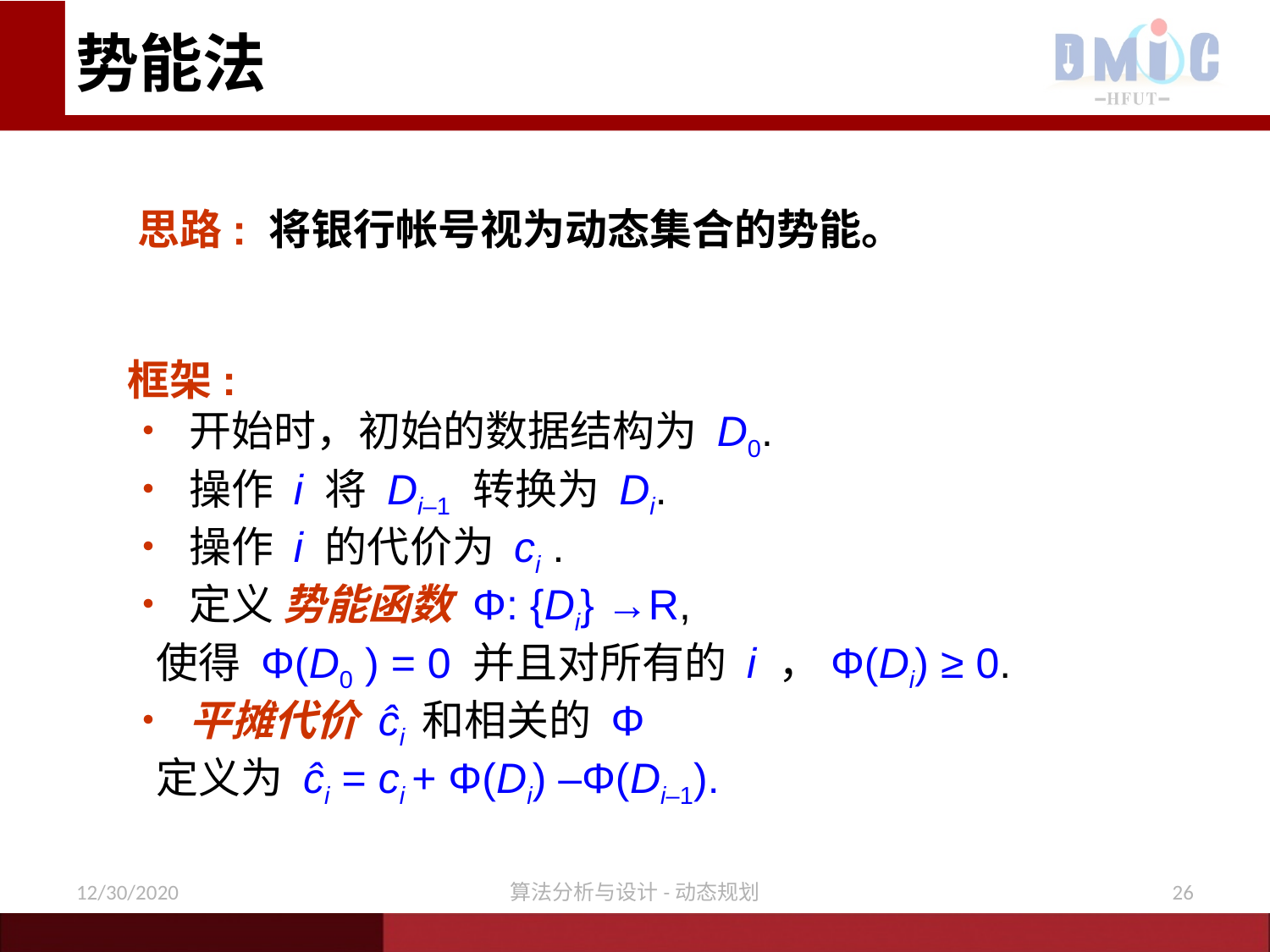

势能法
思路: 将银行帐号视为动态集合的势能。
框架:
• 开始时，初始的数据结构为 D0.
• 操作 i 将 Di–1 转换为 Di.
• 操作 i 的代价为 ci .
• 定义 势能函数 Φ: {Di} →R,
  使得 Φ(D0 ) = 0 并且对所有的 i ，Φ(Di) ≥ 0.
• 平摊代价 ĉi 和相关的 Φ
  定义为 ĉi = ci + Φ(Di) –Φ(Di–1).
12/30/2020
算法分析与设计-动态规划
26